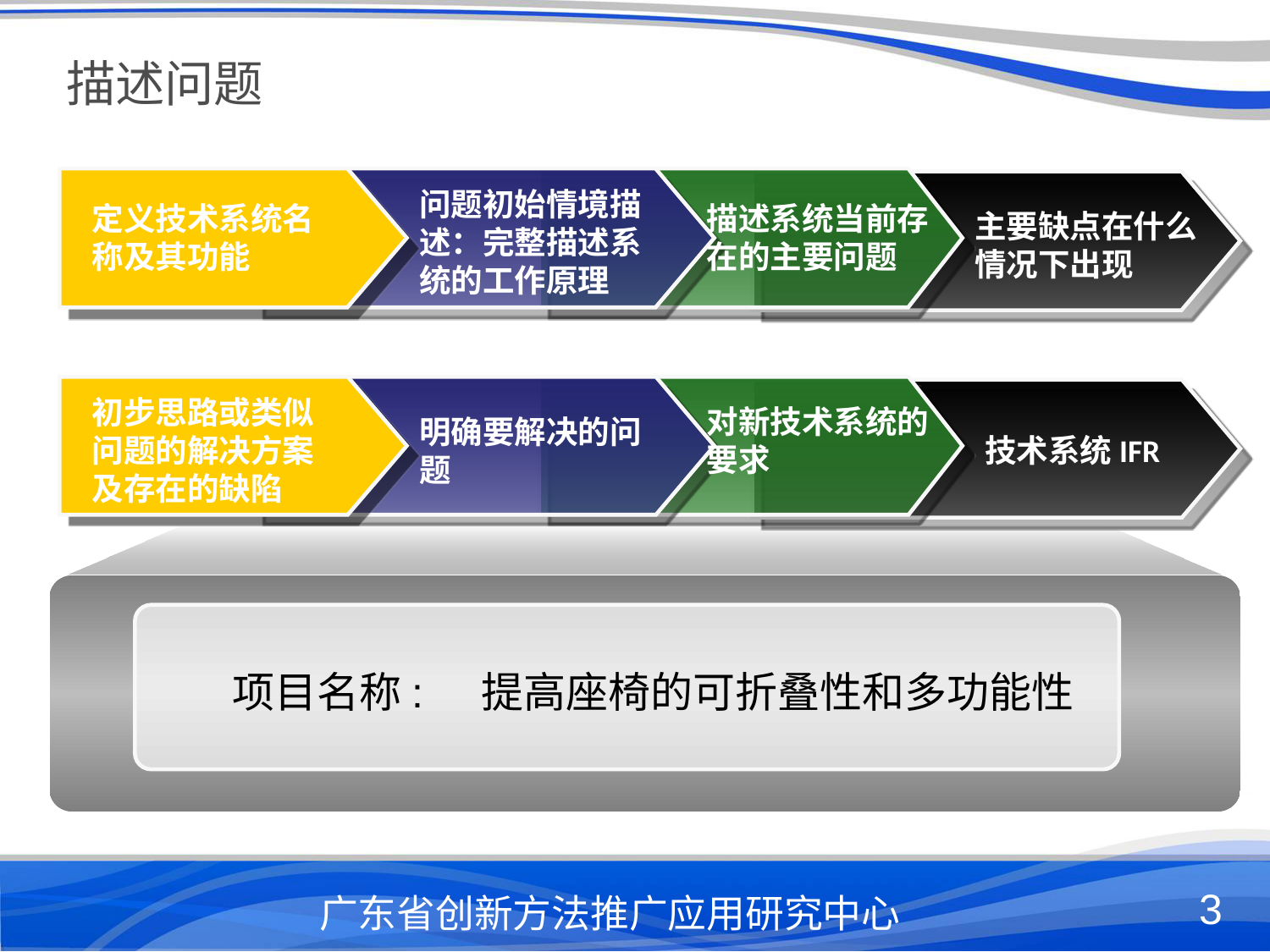

描述问题

问题初始情境描述：完整描述系统的工作原理
定义技术系统名称及其功能
描述系统当前存在的主要问题
主要缺点在什么情况下出现

初步思路或类似问题的解决方案及存在的缺陷
对新技术系统的要求
明确要解决的问题
技术系统IFR

项目名称:    提高座椅的可折叠性和多功能性
广东省创新方法推广应用研究中心
3